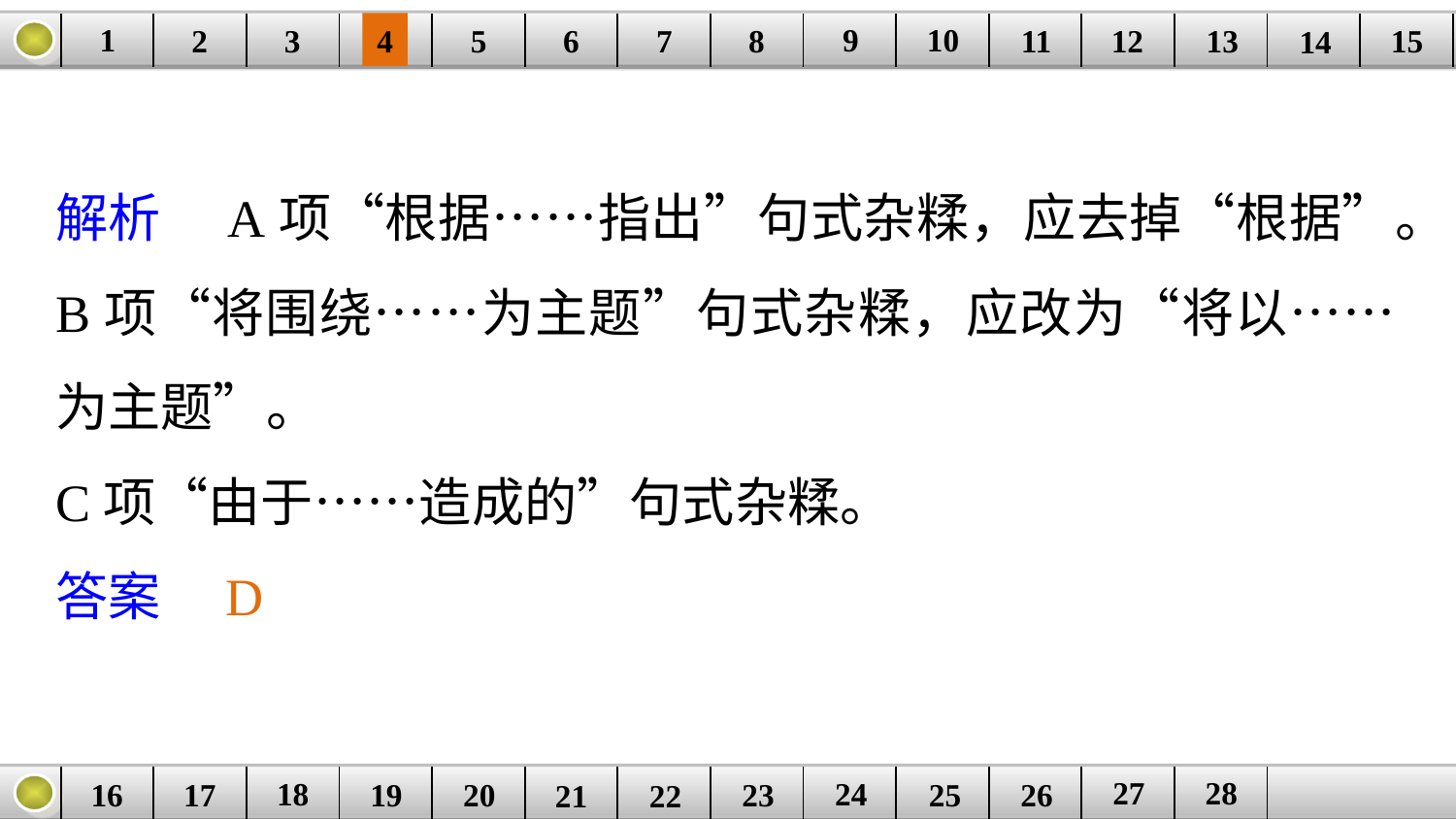

9
10
1
3
4
5
6
8
11
2
12
15
|  |  |  |  |  |  |  |  |  |  |  |  |  |  |  |
| --- | --- | --- | --- | --- | --- | --- | --- | --- | --- | --- | --- | --- | --- | --- |
7
13
14

解析　A项“根据……指出”句式杂糅，应去掉“根据”。
B项“将围绕……为主题”句式杂糅，应改为“将以……为主题”。
C项“由于……造成的”句式杂糅。
答案　D

27
28
18
24
16
25
26
|  |  |  |  |  |  |  |  |  |  |  |  |  |
| --- | --- | --- | --- | --- | --- | --- | --- | --- | --- | --- | --- | --- |
23
17
19
20
21
22